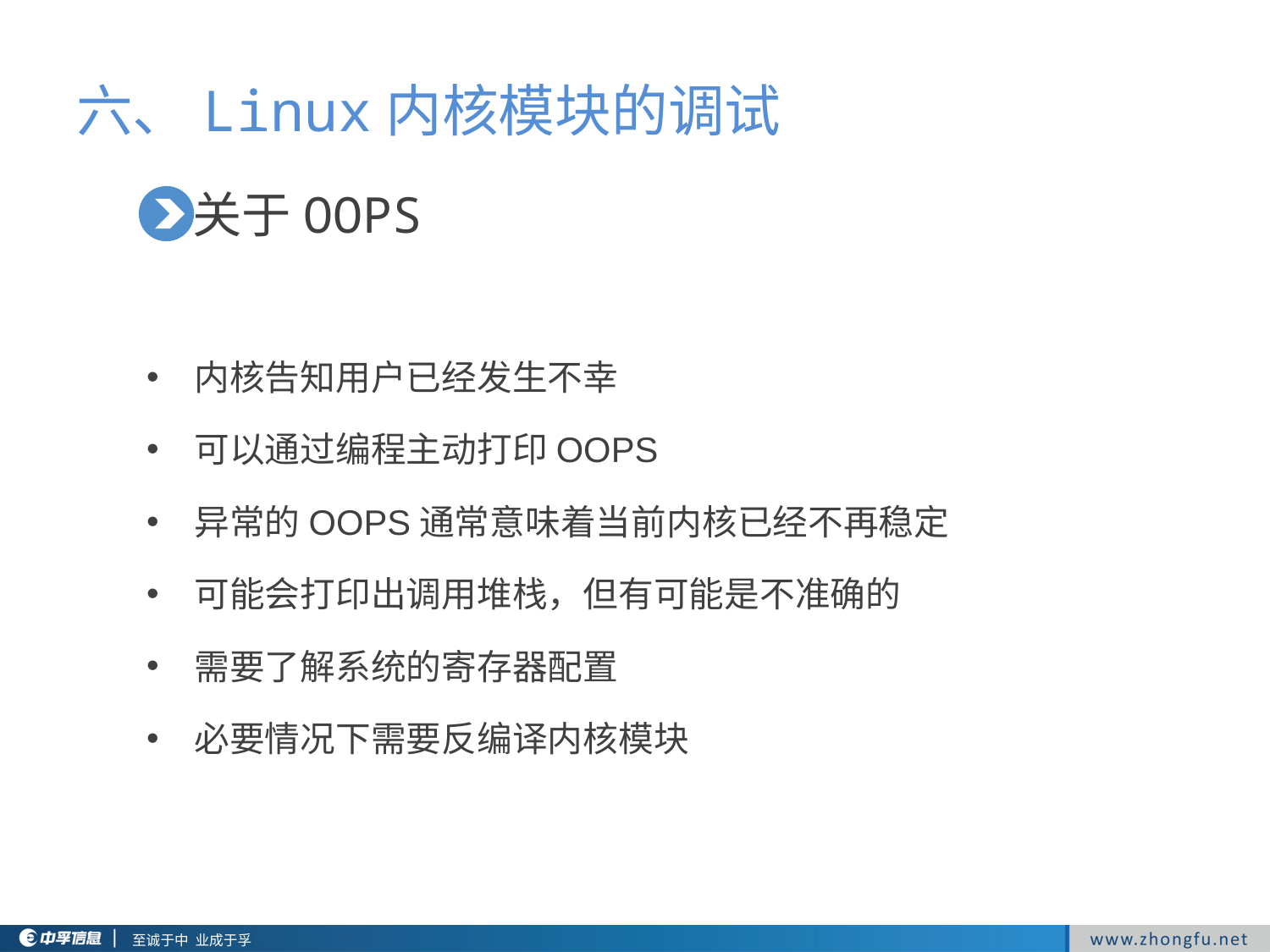

六、Linux内核模块的调试
关于OOPS

内核告知用户已经发生不幸
可以通过编程主动打印OOPS
异常的OOPS通常意味着当前内核已经不再稳定
可能会打印出调用堆栈，但有可能是不准确的
需要了解系统的寄存器配置
必要情况下需要反编译内核模块